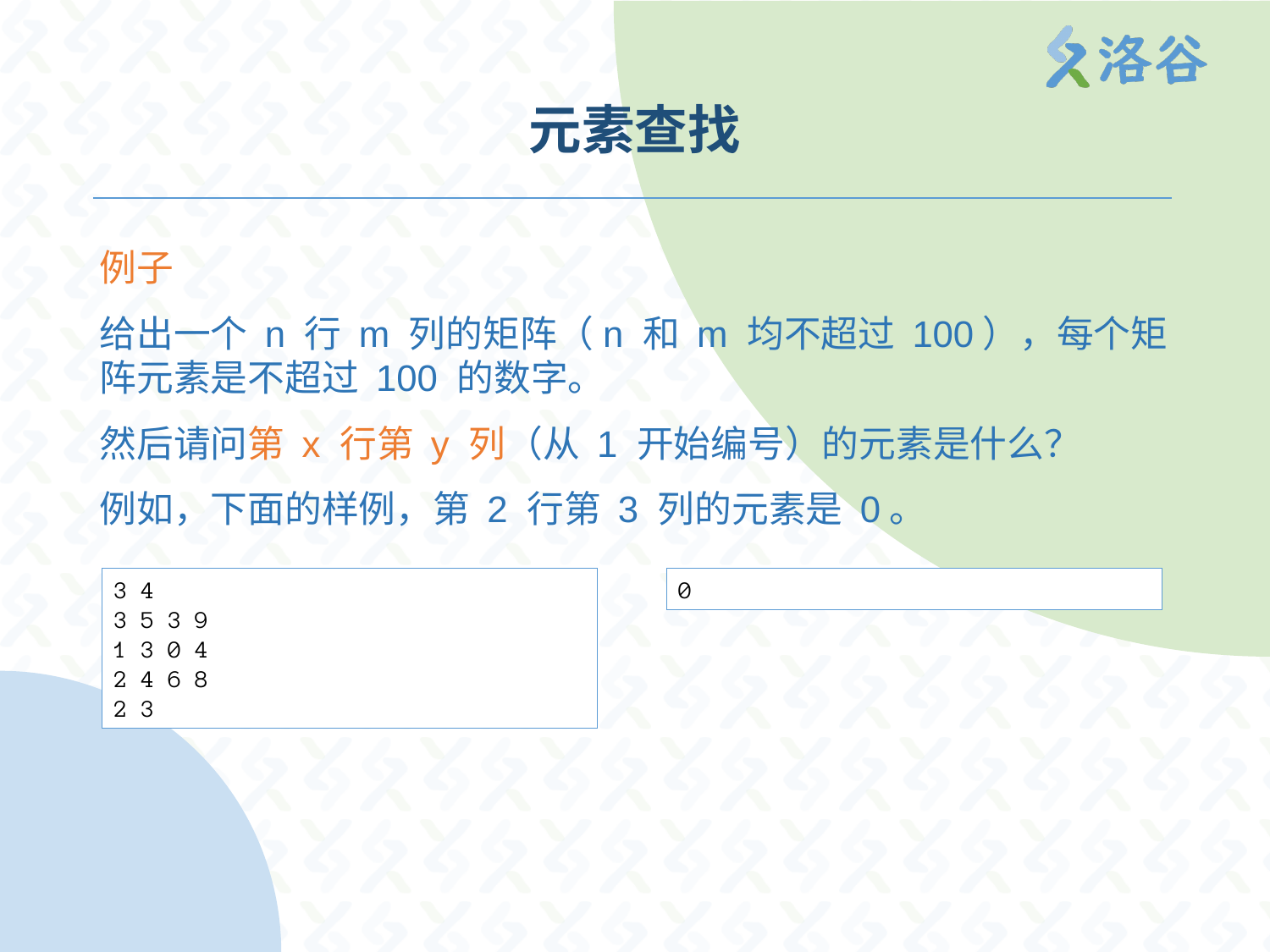

# 元素查找
例子
给出一个 n 行 m 列的矩阵（n 和 m 均不超过 100），每个矩阵元素是不超过 100 的数字。
然后请问第 x 行第 y 列（从 1 开始编号）的元素是什么？
例如，下面的样例，第 2 行第 3 列的元素是 0。
3 4
3 5 3 9
1 3 0 4
2 4 6 8
2 3
0